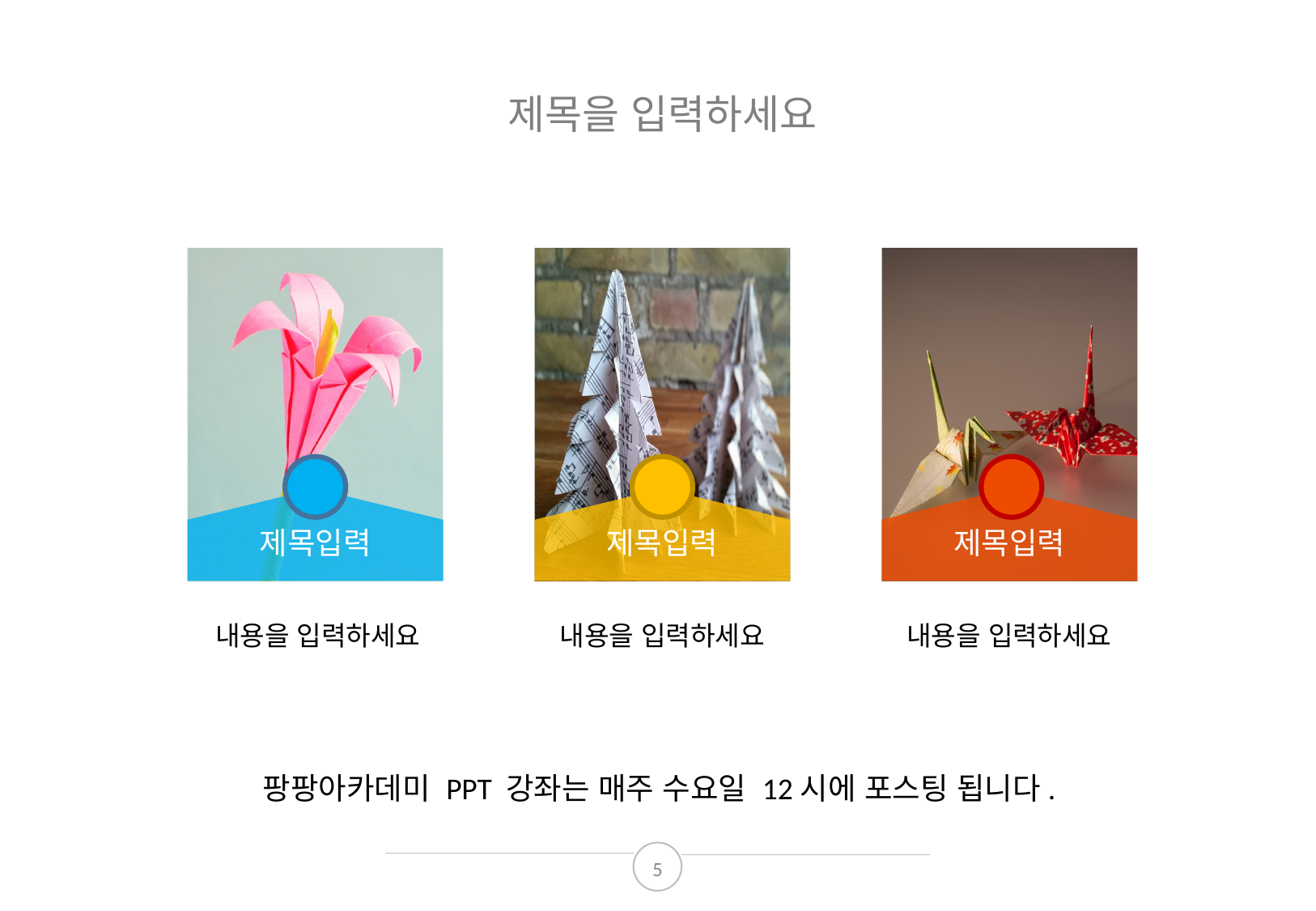

제목을 입력하세요

제목입력
제목입력
제목입력

내용을 입력하세요
내용을 입력하세요
내용을 입력하세요
팡팡아카데미 PPT 강좌는 매주 수요일 12시에 포스팅 됩니다.

5